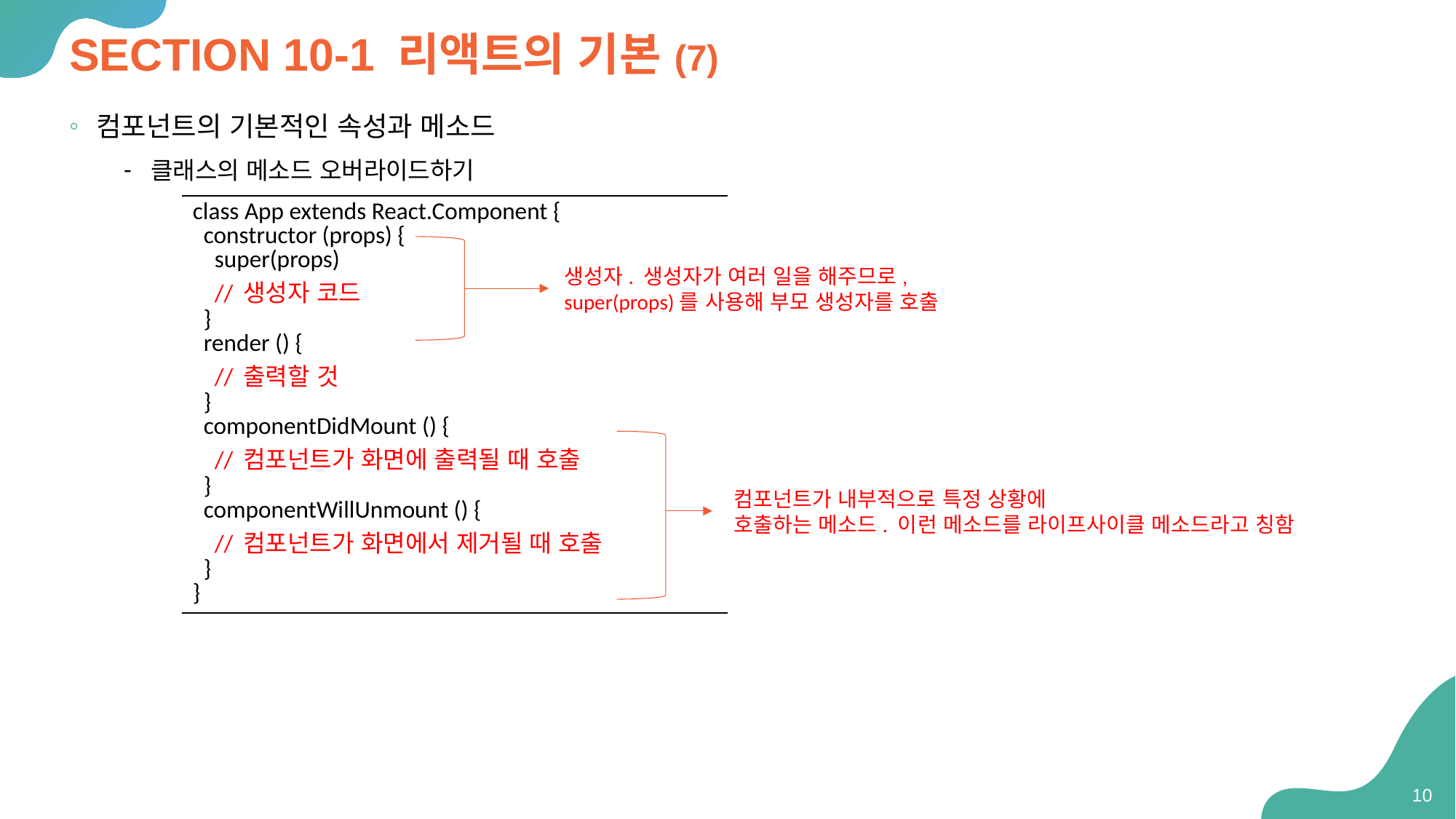

# SECTION 10-1 리액트의 기본(7)
컴포넌트의 기본적인 속성과 메소드
클래스의 메소드 오버라이드하기

| class App extends React.Component { constructor (props) { super(props) // 생성자 코드 } render () { // 출력할 것 } componentDidMount () { // 컴포넌트가 화면에 출력될 때 호출 } componentWillUnmount () { // 컴포넌트가 화면에서 제거될 때 호출 } } |
| --- |

생성자. 생성자가 여러 일을 해주므로,
super(props)를 사용해 부모 생성자를 호출

컴포넌트가 내부적으로 특정 상황에
호출하는 메소드. 이런 메소드를 라이프사이클 메소드라고 칭함
10